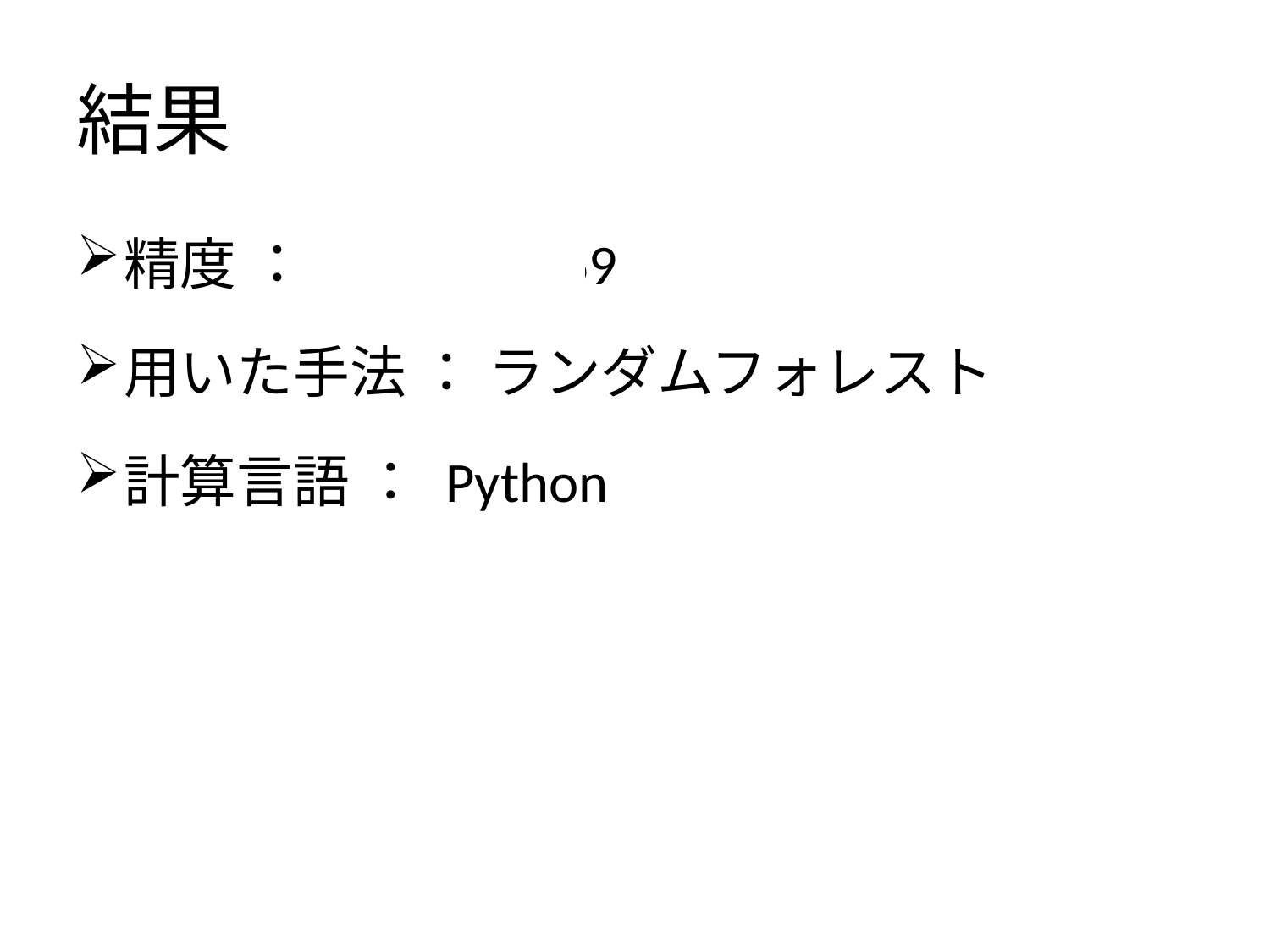

# 結果
精度 ： 3,763.85869

用いた手法 ： ランダムフォレスト

計算言語 ： Python